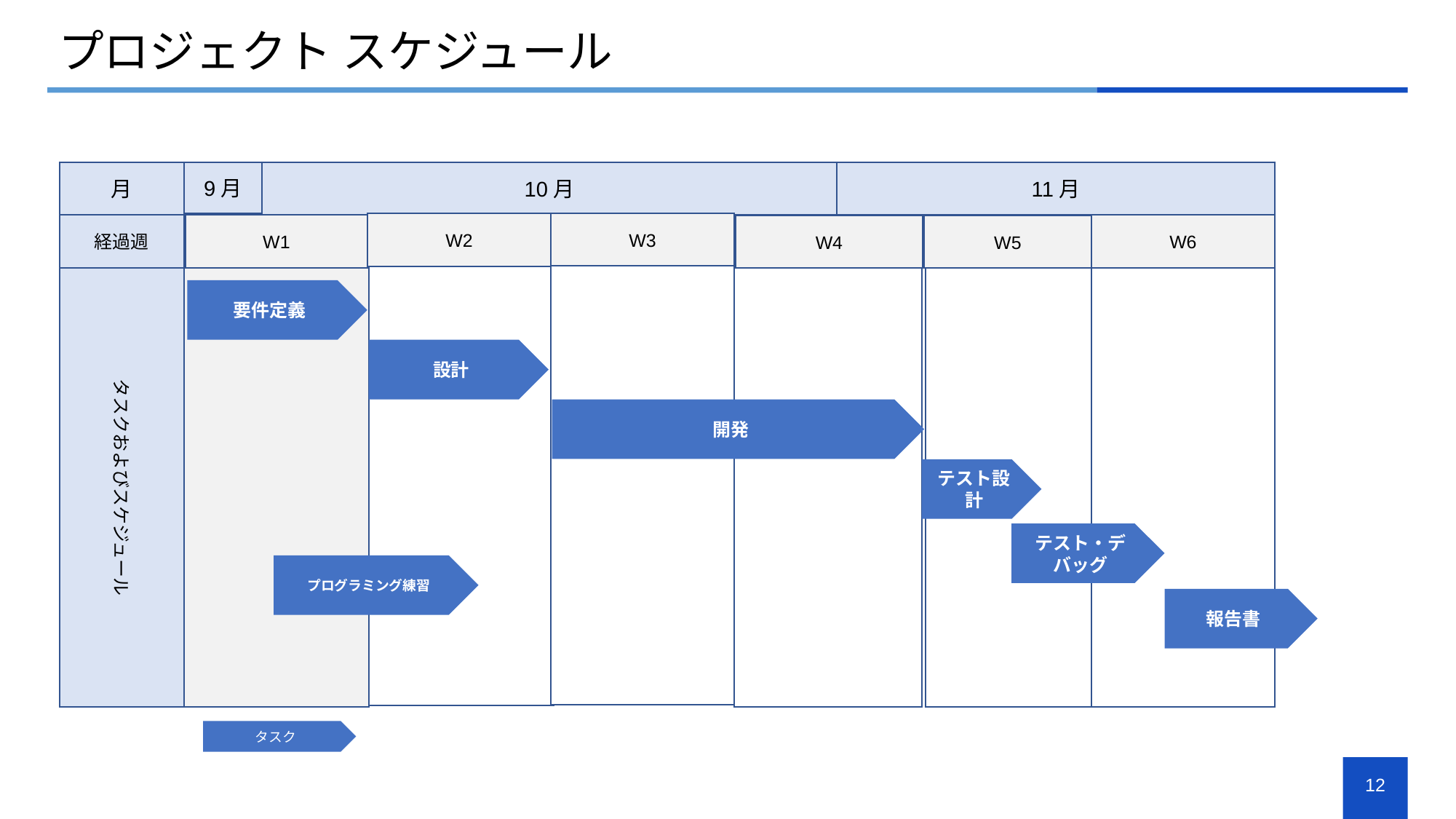

# プロジェクト スケジュール
月
9月
10月
11月
W3
W2
経過週
W1
W6
W4
W5

タスクおよびスケジュール

要件定義
設計
開発
テスト設計
テスト・デバッグ
プログラミング練習
報告書
タスク
12